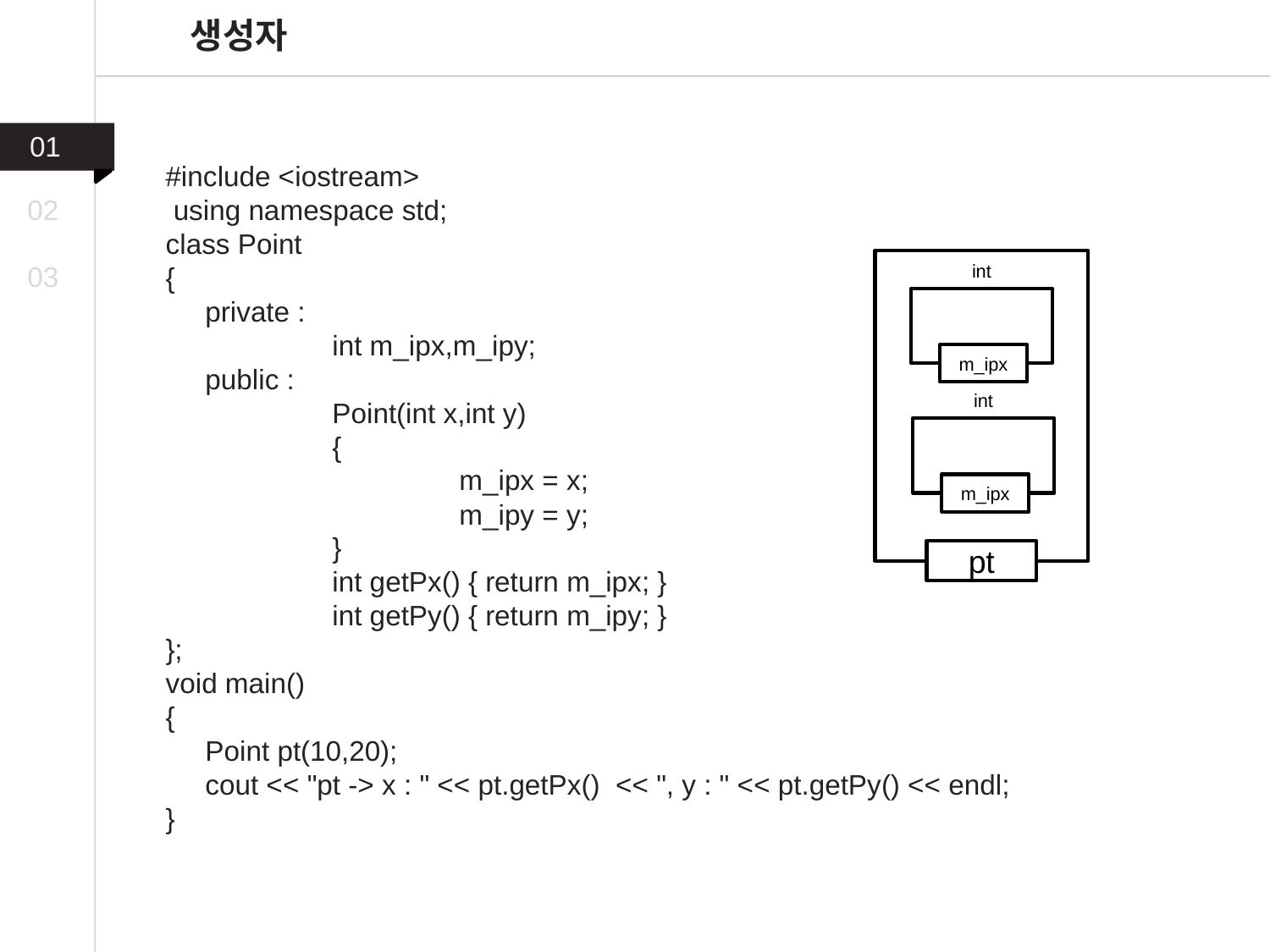

생성자
01

#include <iostream>
 using namespace std;
class Point
{
	private :
		int m_ipx,m_ipy;
	public :
		Point(int x,int y)
		{
			m_ipx = x;
			m_ipy = y;
		}
		int getPx() { return m_ipx; }
		int getPy() { return m_ipy; }
};
void main()
{
	Point pt(10,20);
	cout << "pt -> x : " << pt.getPx()  << ", y : " << pt.getPy() << endl;
}

02

int

m_ipx
03
int

m_ipx
pt